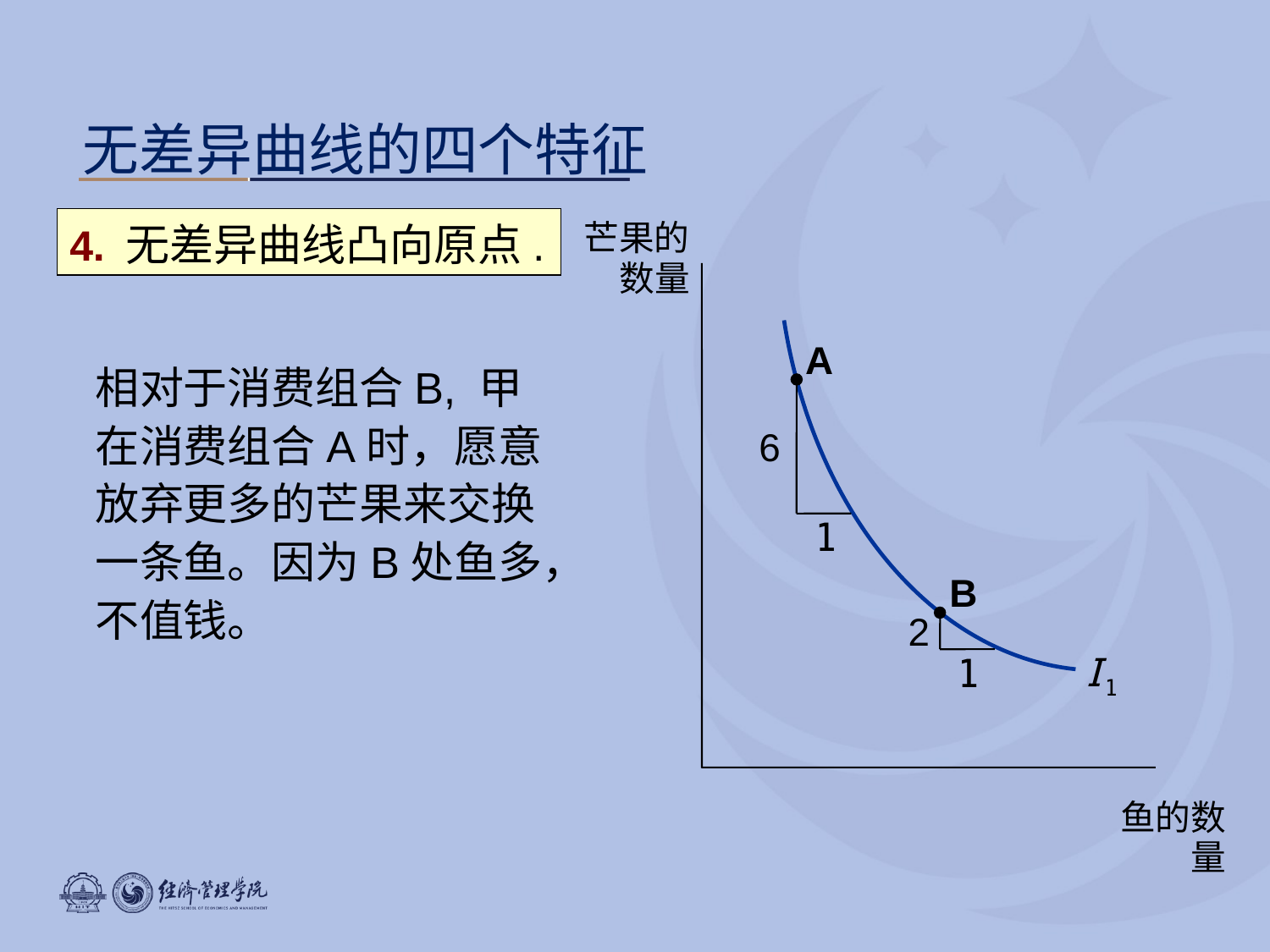

无差异曲线的四个特征

4.	无差异曲线凸向原点.
芒果的数量

A

相对于消费组合B, 甲在消费组合A时，愿意放弃更多的芒果来交换一条鱼。因为B处鱼多，不值钱。

6
1
B

2

I1
1
鱼的数量